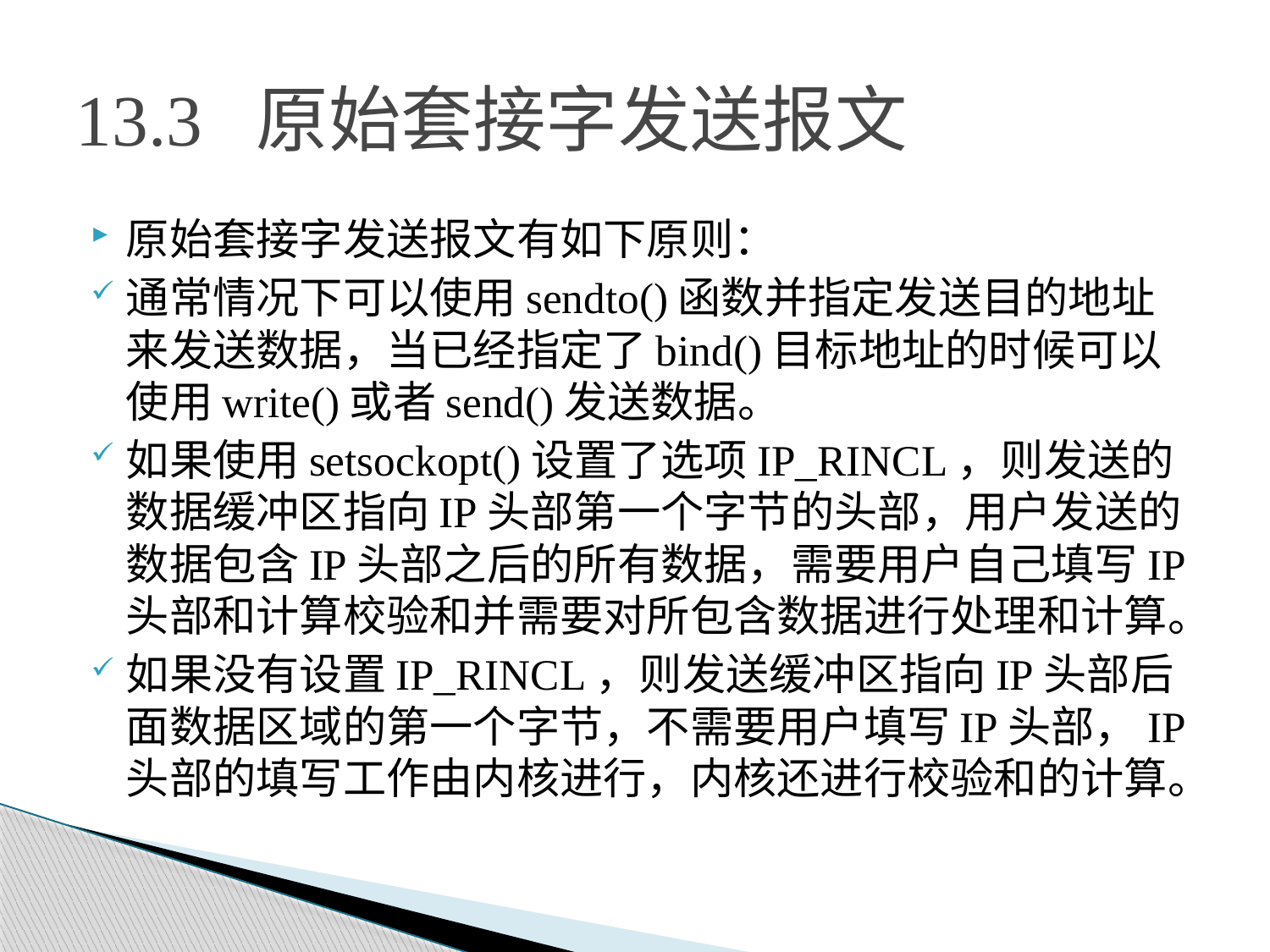

# 13.3  原始套接字发送报文
原始套接字发送报文有如下原则：
通常情况下可以使用sendto()函数并指定发送目的地址来发送数据，当已经指定了bind()目标地址的时候可以使用write()或者send()发送数据。
如果使用setsockopt()设置了选项IP_RINCL，则发送的数据缓冲区指向IP头部第一个字节的头部，用户发送的数据包含IP头部之后的所有数据，需要用户自己填写IP头部和计算校验和并需要对所包含数据进行处理和计算。
如果没有设置IP_RINCL，则发送缓冲区指向IP头部后面数据区域的第一个字节，不需要用户填写IP头部，IP头部的填写工作由内核进行，内核还进行校验和的计算。